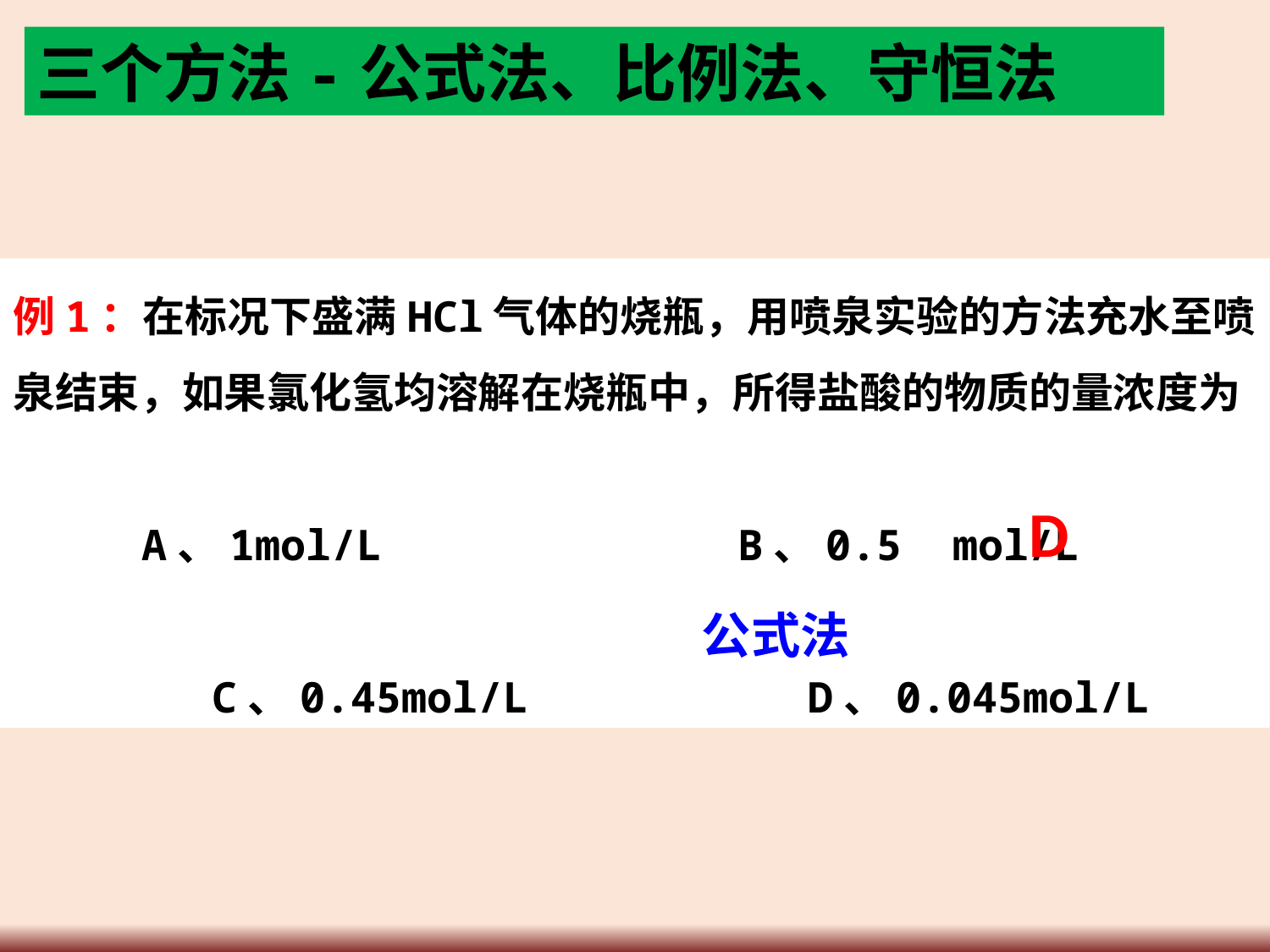

三个方法-公式法、比例法、守恒法
例1：在标况下盛满HCl气体的烧瓶，用喷泉实验的方法充水至喷泉结束，如果氯化氢均溶解在烧瓶中，所得盐酸的物质的量浓度为
      　 A、1mol/L              B、0.5  mol/L
 　　　　C、0.45mol/L           D、0.045mol/L
D
公式法